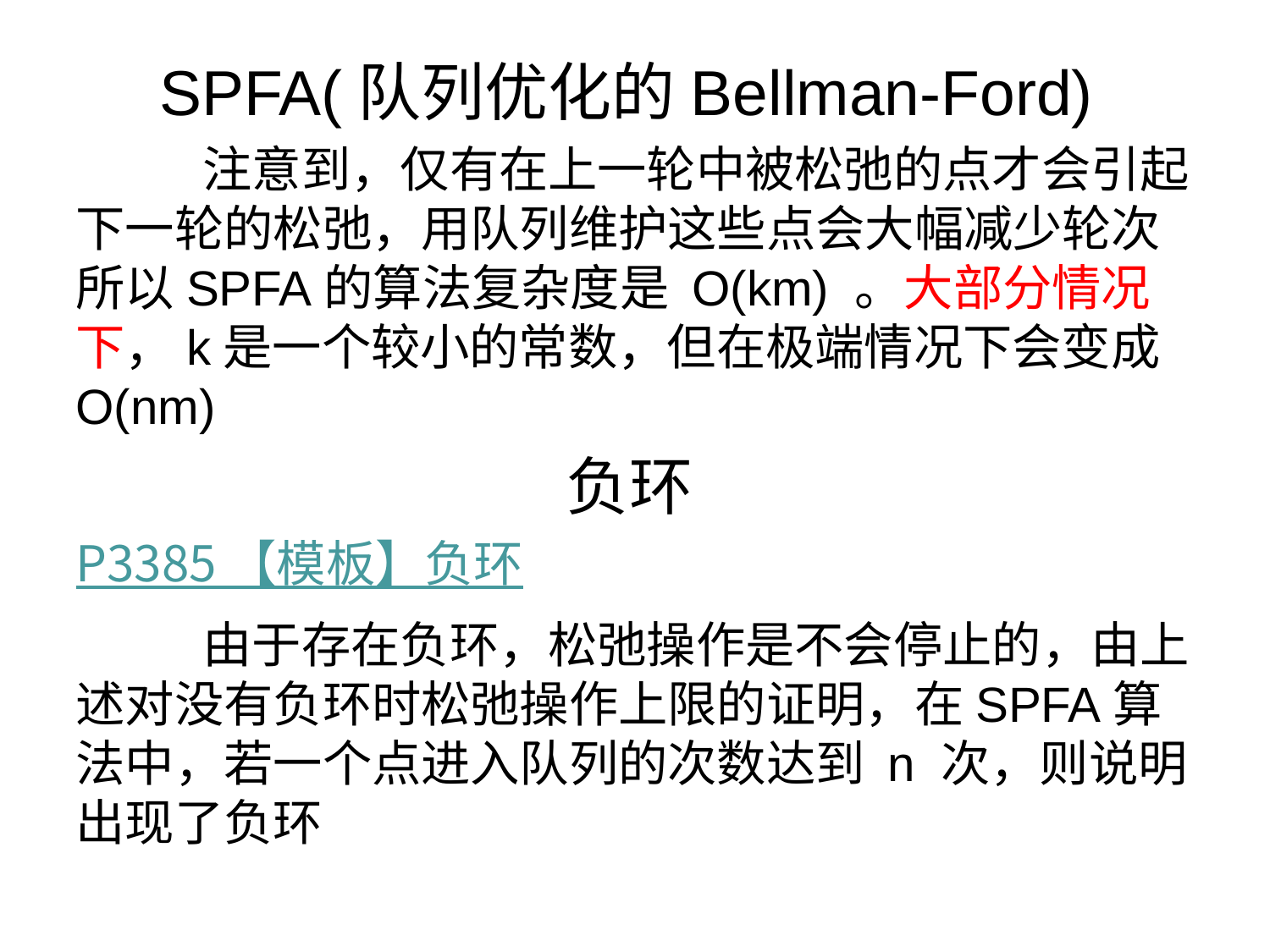

SPFA(队列优化的Bellman-Ford)
	注意到，仅有在上一轮中被松弛的点才会引起下一轮的松弛，用队列维护这些点会大幅减少轮次所以SPFA的算法复杂度是 O(km) 。大部分情况下，k是一个较小的常数，但在极端情况下会变成 O(nm)
负环
P3385 【模板】负环
	由于存在负环，松弛操作是不会停止的，由上述对没有负环时松弛操作上限的证明，在SPFA算法中，若一个点进入队列的次数达到 n 次，则说明出现了负环